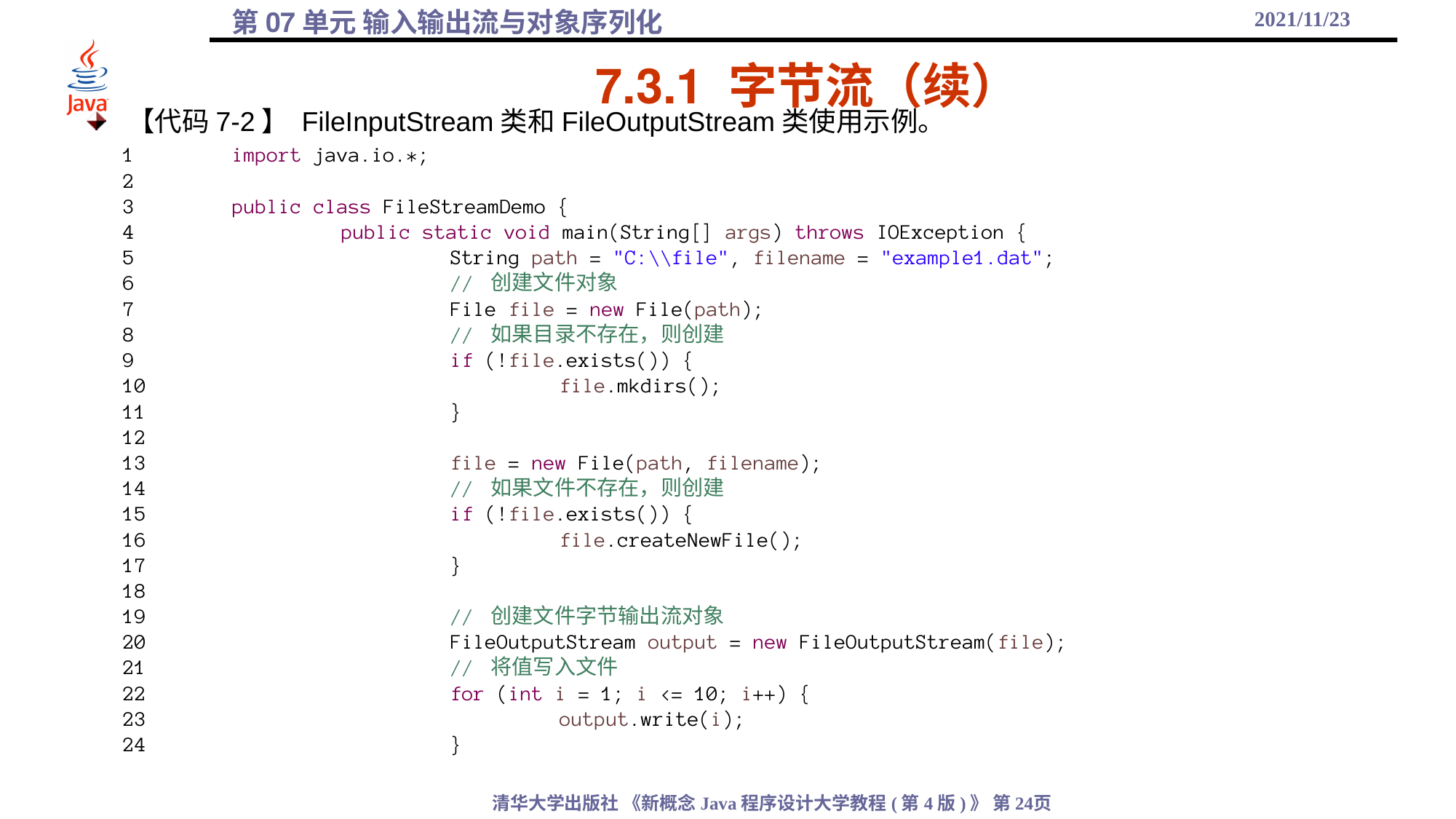

2021/11/23
# 7.3.1 字节流（续）
【代码7-2】 FileInputStream类和FileOutputStream类使用示例。
1	import java.io.*;
2
3	public class FileStreamDemo {
4		public static void main(String[] args) throws IOException {
5			String path = "C:\\file", filename = "example1.dat";
6			// 创建文件对象
7			File file = new File(path);
8			// 如果目录不存在，则创建
9			if (!file.exists()) {
10				file.mkdirs();
11			}
12
13			file = new File(path, filename);
14			// 如果文件不存在，则创建
15			if (!file.exists()) {
16				file.createNewFile();
17			}
18
19			// 创建文件字节输出流对象
20			FileOutputStream output = new FileOutputStream(file);
21			// 将值写入文件
22			for (int i = 1; i <= 10; i++) {
23				output.write(i);
24			}